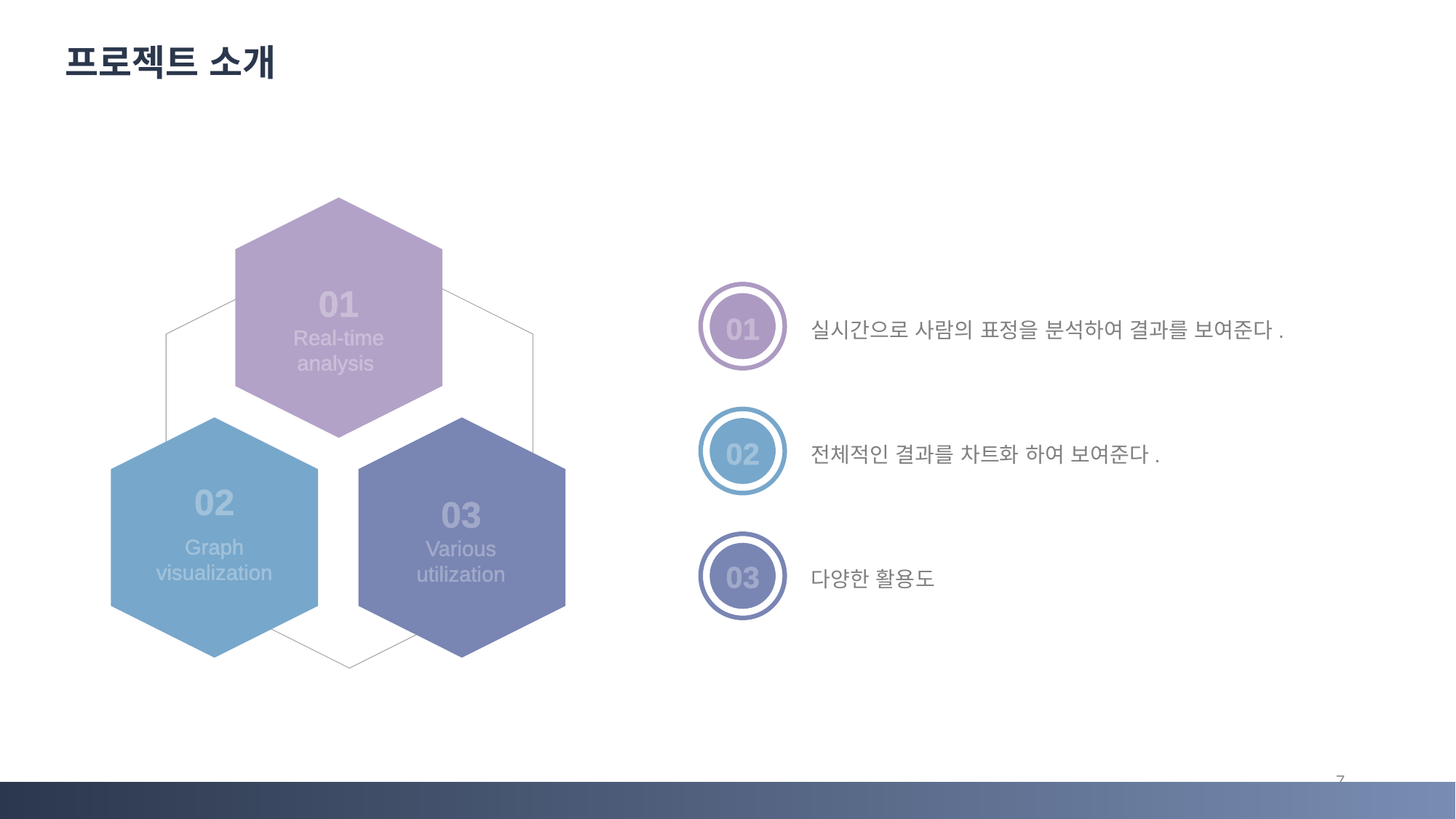

프로젝트 소개

01
Real-time analysis

01
실시간으로 사람의 표정을 분석하여 결과를 보여준다.

02
전체적인 결과를 차트화 하여 보여준다.
02

Graph visualization
03
Various utilization

03
다양한 활용도
7